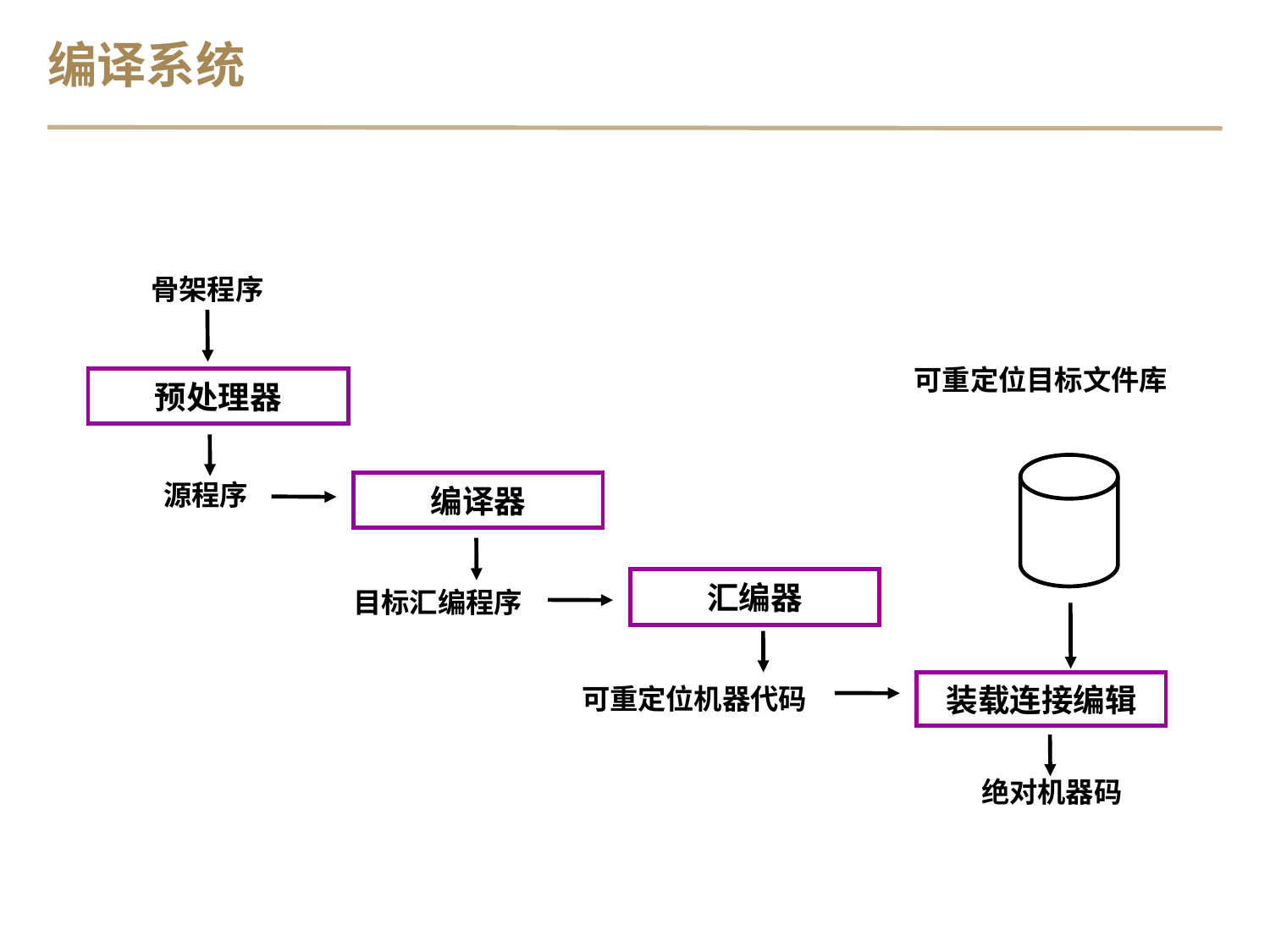

编译系统
骨架程序

可重定位目标文件库
预处理器

      源程序
编译器

 目标汇编程序
汇编器

 可重定位机器代码
装载连接编辑

绝对机器码